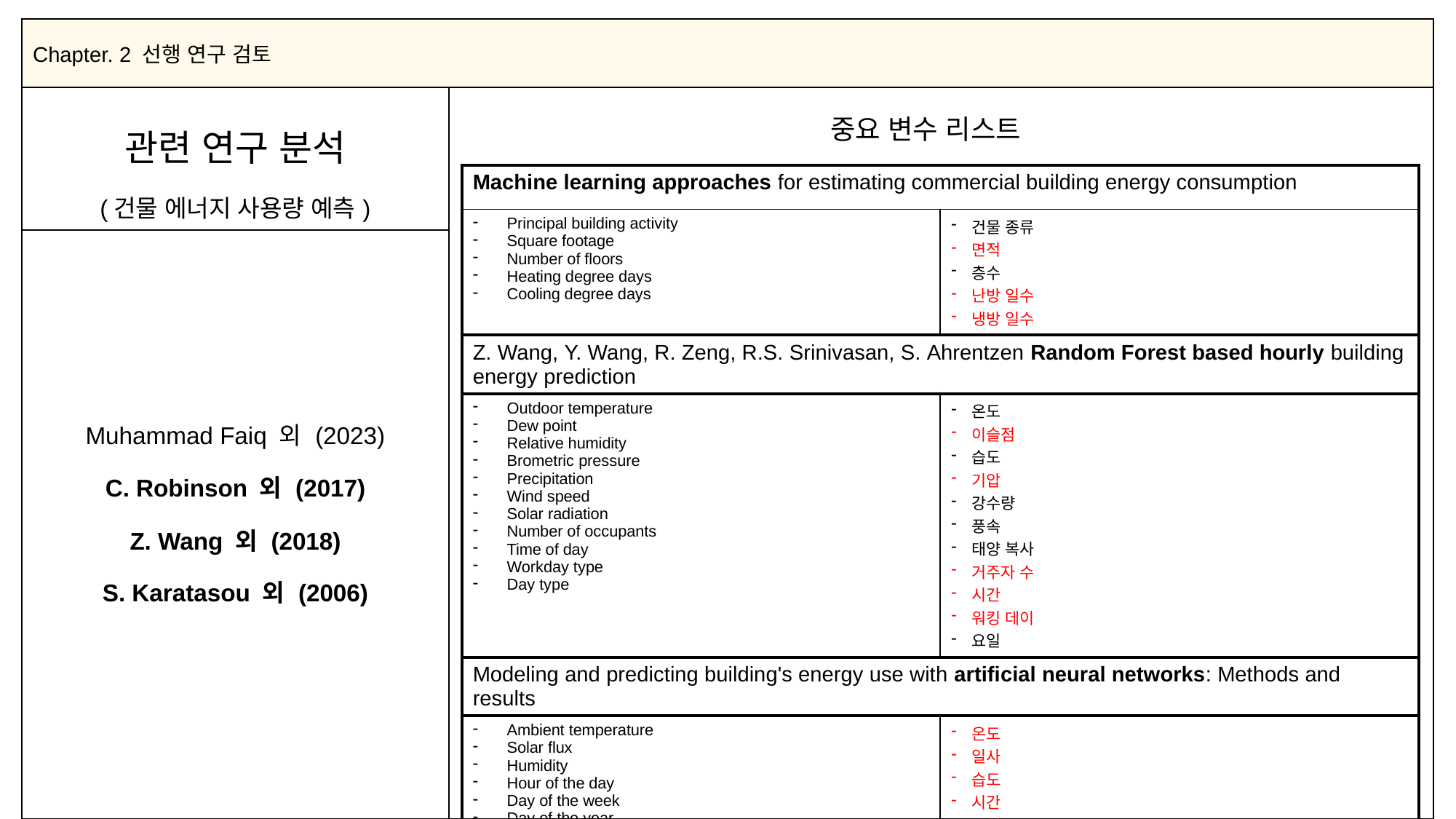

| Chapter. 2 선행 연구 검토 |  |
| --- | --- |
| 관련 연구 분석 (건물 에너지 사용량 예측) |  |
| Muhammad Faiq 외 (2023) C. Robinson 외 (2017) Z. Wang 외 (2018) S. Karatasou 외 (2006) |  |
중요 변수 리스트
| Machine learning approaches for estimating commercial building energy consumption |  |
| --- | --- |
| Principal building activity Square footage Number of floors Heating degree days Cooling degree days | 건물 종류 면적 층수 난방 일수 냉방 일수 |
| Z. Wang, Y. Wang, R. Zeng, R.S. Srinivasan, S. Ahrentzen Random Forest based hourly building energy prediction |  |
| Outdoor temperature Dew point Relative humidity Brometric pressure Precipitation Wind speed Solar radiation Number of occupants Time of day Workday type Day type | 온도 이슬점 습도 기압 강수량 풍속 태양 복사 거주자 수 시간 워킹 데이 요일 |
| Modeling and predicting building's energy use with artificial neural networks: Methods and results |  |
| Ambient temperature Solar flux Humidity Hour of the day Day of the week Day of the year | 온도 일사 습도 시간 요일 년도 |